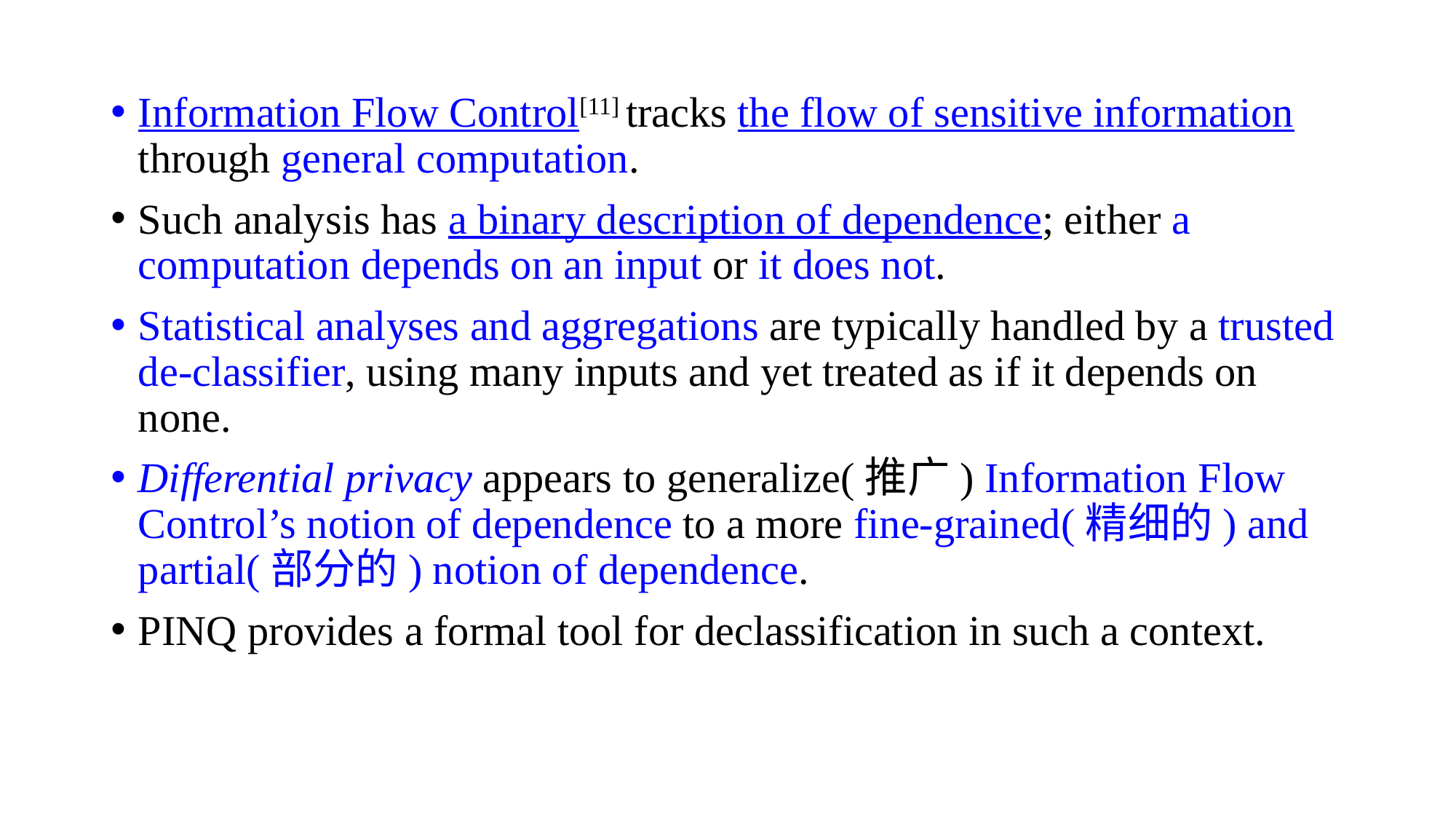

Information Flow Control[11] tracks the flow of sensitive information through general computation.
Such analysis has a binary description of dependence; either a computation depends on an input or it does not.
Statistical analyses and aggregations are typically handled by a trusted de-classifier, using many inputs and yet treated as if it depends on none.
Differential privacy appears to generalize(推广) Information Flow Control’s notion of dependence to a more fine-grained(精细的) and partial(部分的) notion of dependence.
PINQ provides a formal tool for declassification in such a context.